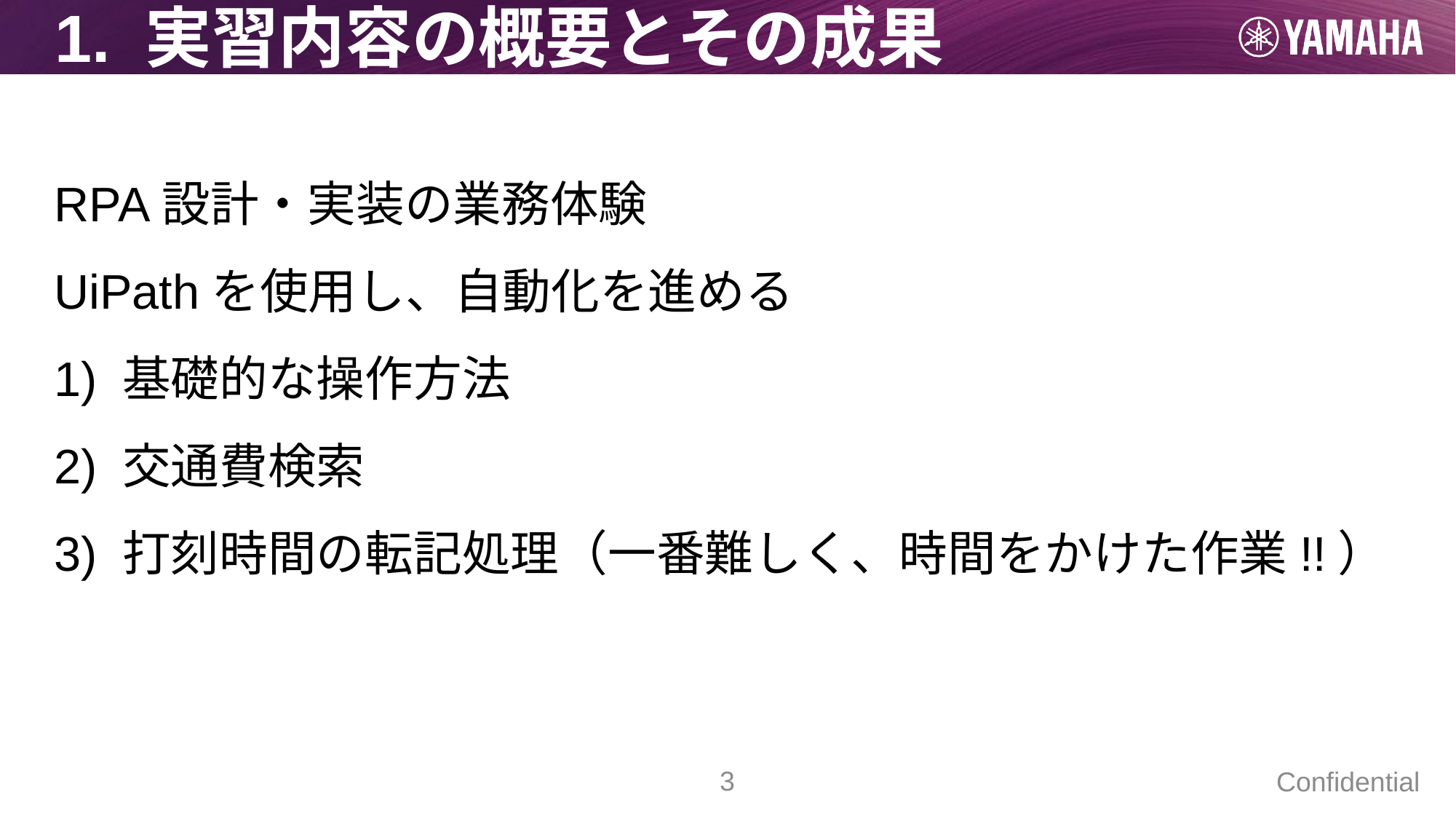

# 1. 実習内容の概要とその成果
RPA設計・実装の業務体験
UiPathを使用し、自動化を進める
1) 基礎的な操作方法
2) 交通費検索
3) 打刻時間の転記処理（一番難しく、時間をかけた作業!!）
3
Confidential